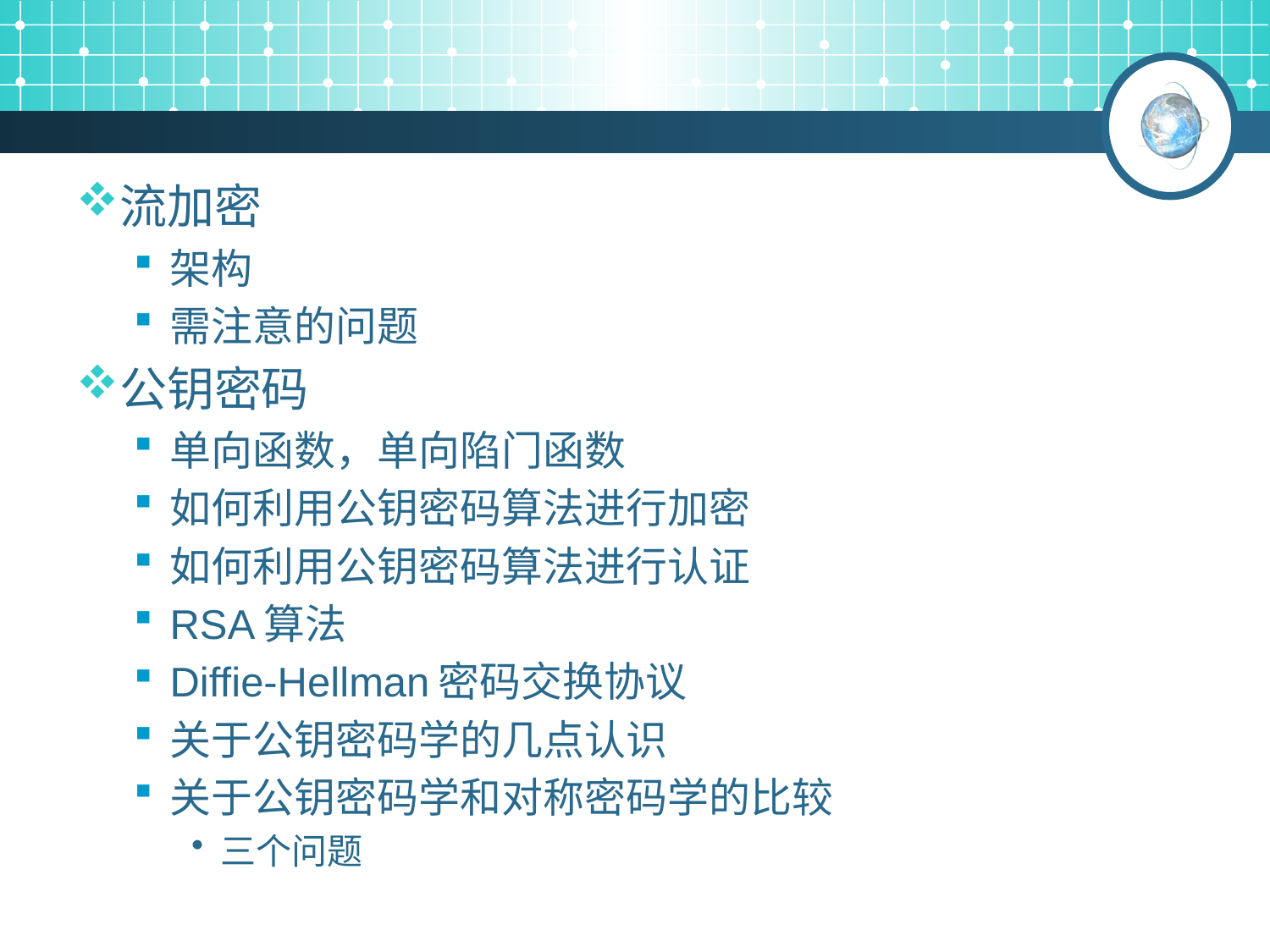

#
流加密
架构
需注意的问题
公钥密码
单向函数，单向陷门函数
如何利用公钥密码算法进行加密
如何利用公钥密码算法进行认证
RSA算法
Diffie-Hellman密码交换协议
关于公钥密码学的几点认识
关于公钥密码学和对称密码学的比较
三个问题